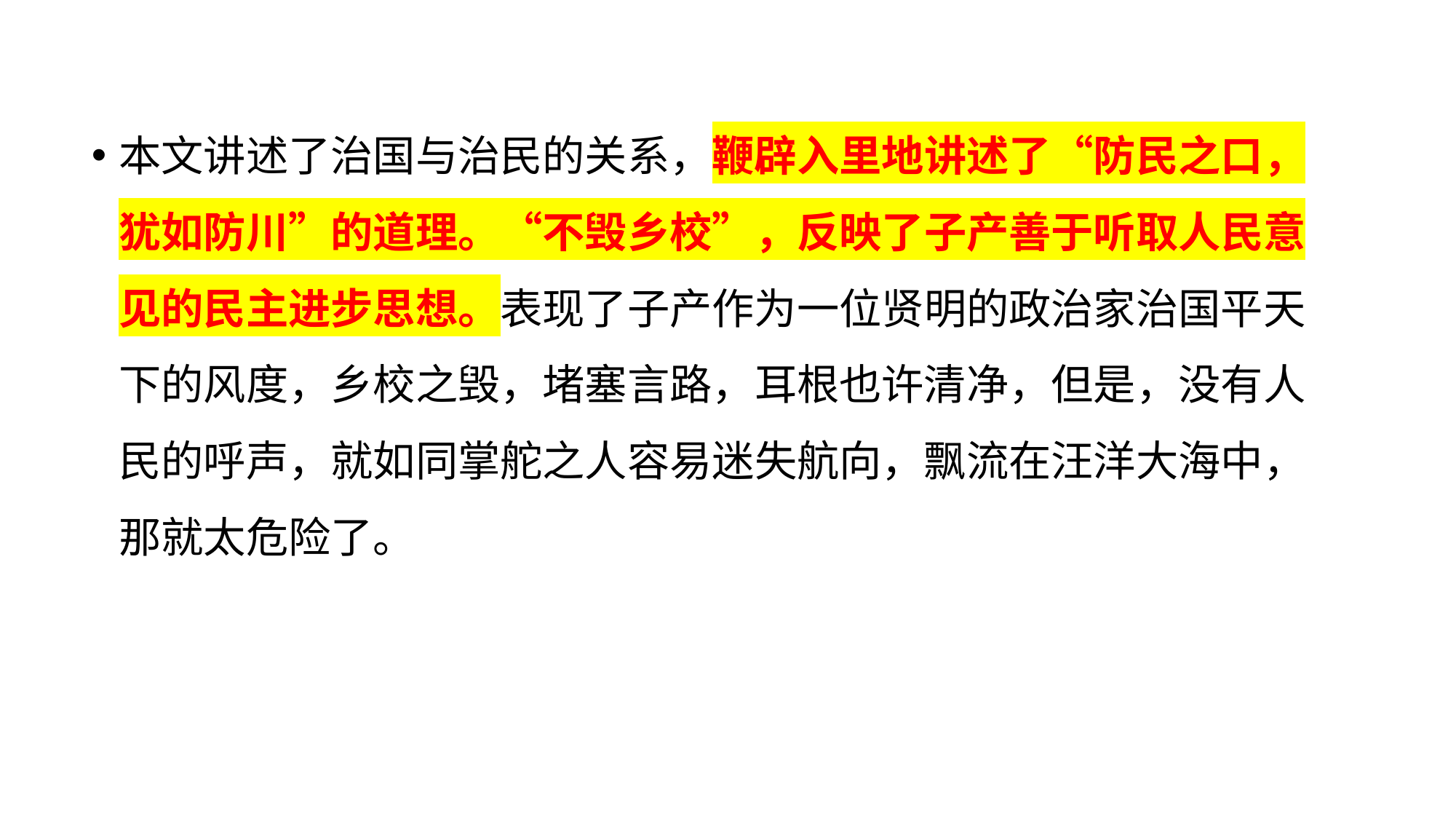

本文讲述了治国与治民的关系，鞭辟入里地讲述了“防民之口，犹如防川”的道理。“不毁乡校”，反映了子产善于听取人民意见的民主进步思想。表现了子产作为一位贤明的政治家治国平天下的风度，乡校之毁，堵塞言路，耳根也许清净，但是，没有人民的呼声，就如同掌舵之人容易迷失航向，飘流在汪洋大海中，那就太危险了。